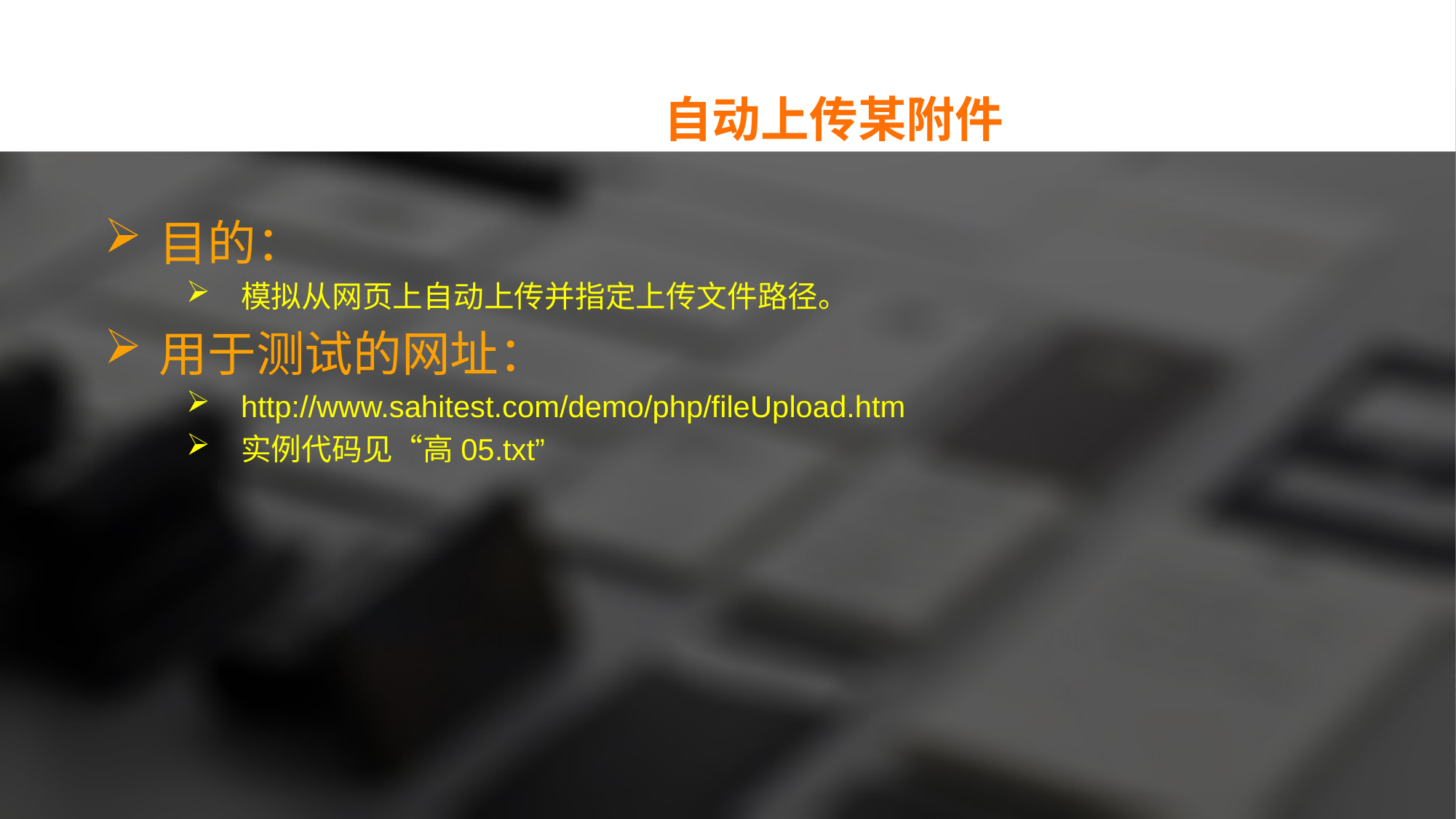

自动上传某附件
目的：
模拟从网页上自动上传并指定上传文件路径。
用于测试的网址：
http://www.sahitest.com/demo/php/fileUpload.htm
实例代码见“高05.txt”